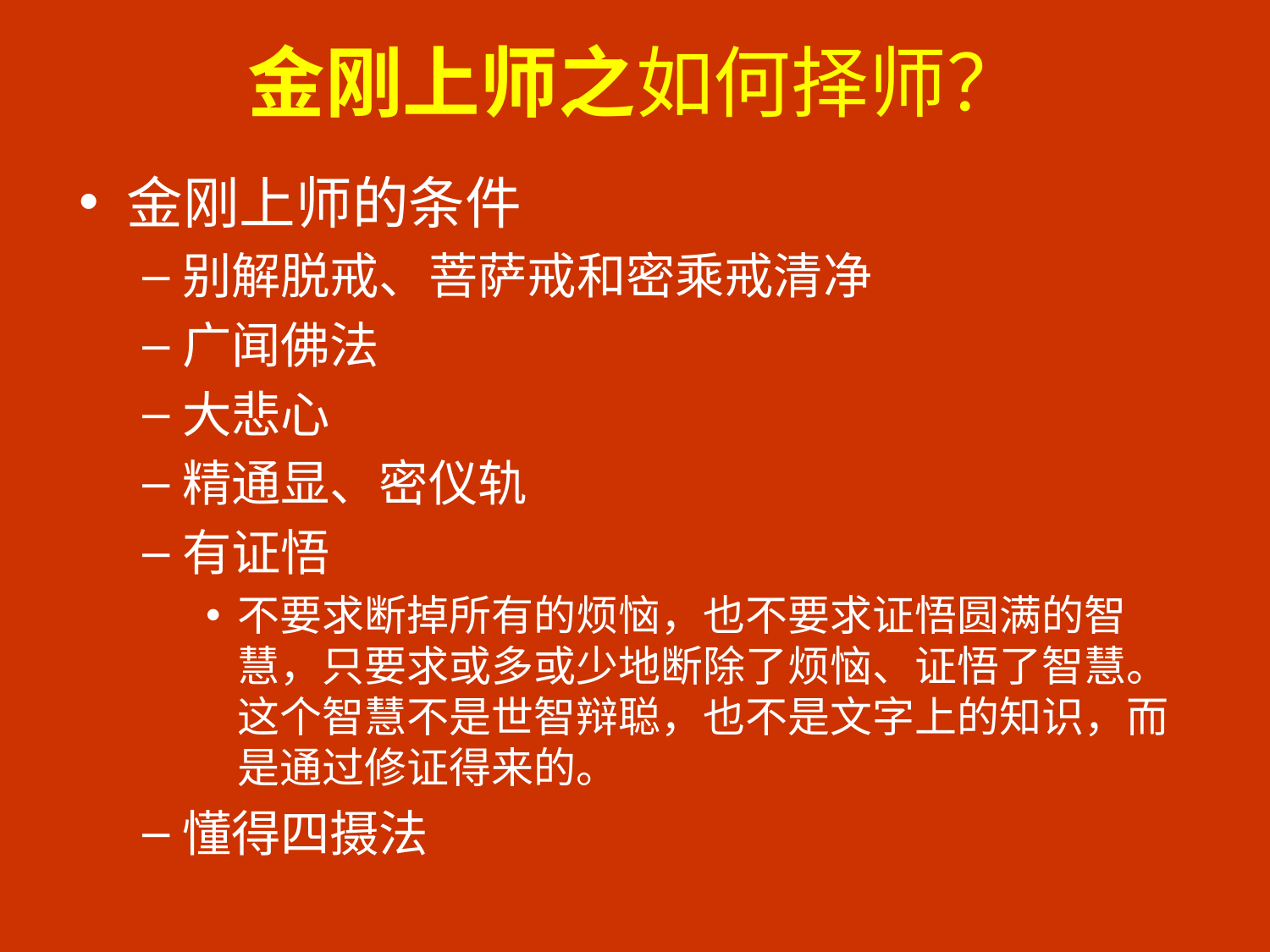

# 金刚上师之如何择师？
金刚上师的条件
别解脱戒、菩萨戒和密乘戒清净
广闻佛法
大悲心
精通显、密仪轨
有证悟
不要求断掉所有的烦恼，也不要求证悟圆满的智慧，只要求或多或少地断除了烦恼、证悟了智慧。这个智慧不是世智辩聪，也不是文字上的知识，而是通过修证得来的。
懂得四摄法